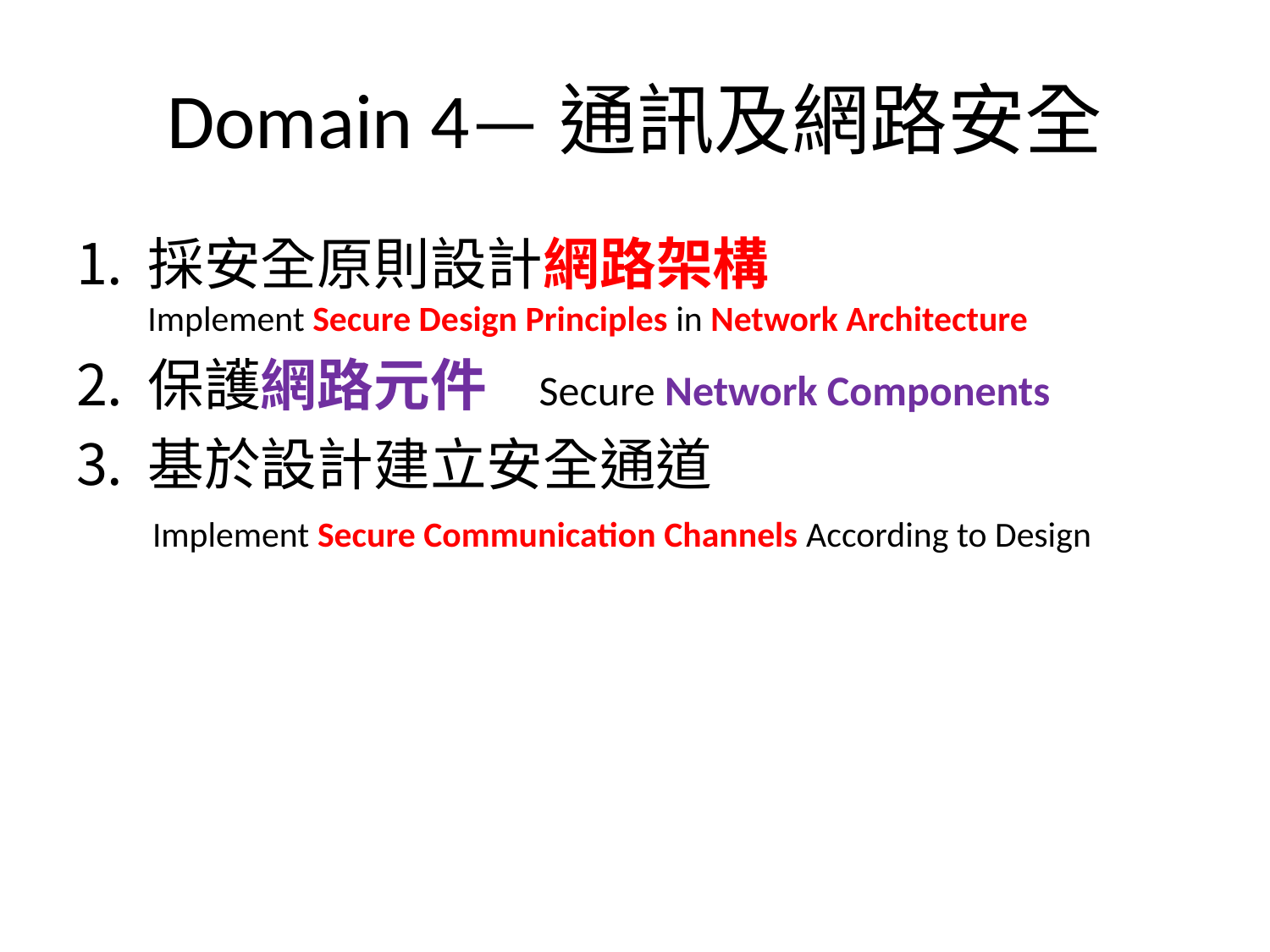

# Domain 4—通訊及網路安全
採安全原則設計網路架構                     Implement Secure Design Principles in Network Architecture
保護網路元件   Secure Network Components
基於設計建立安全通道
        Implement Secure Communication Channels According to Design